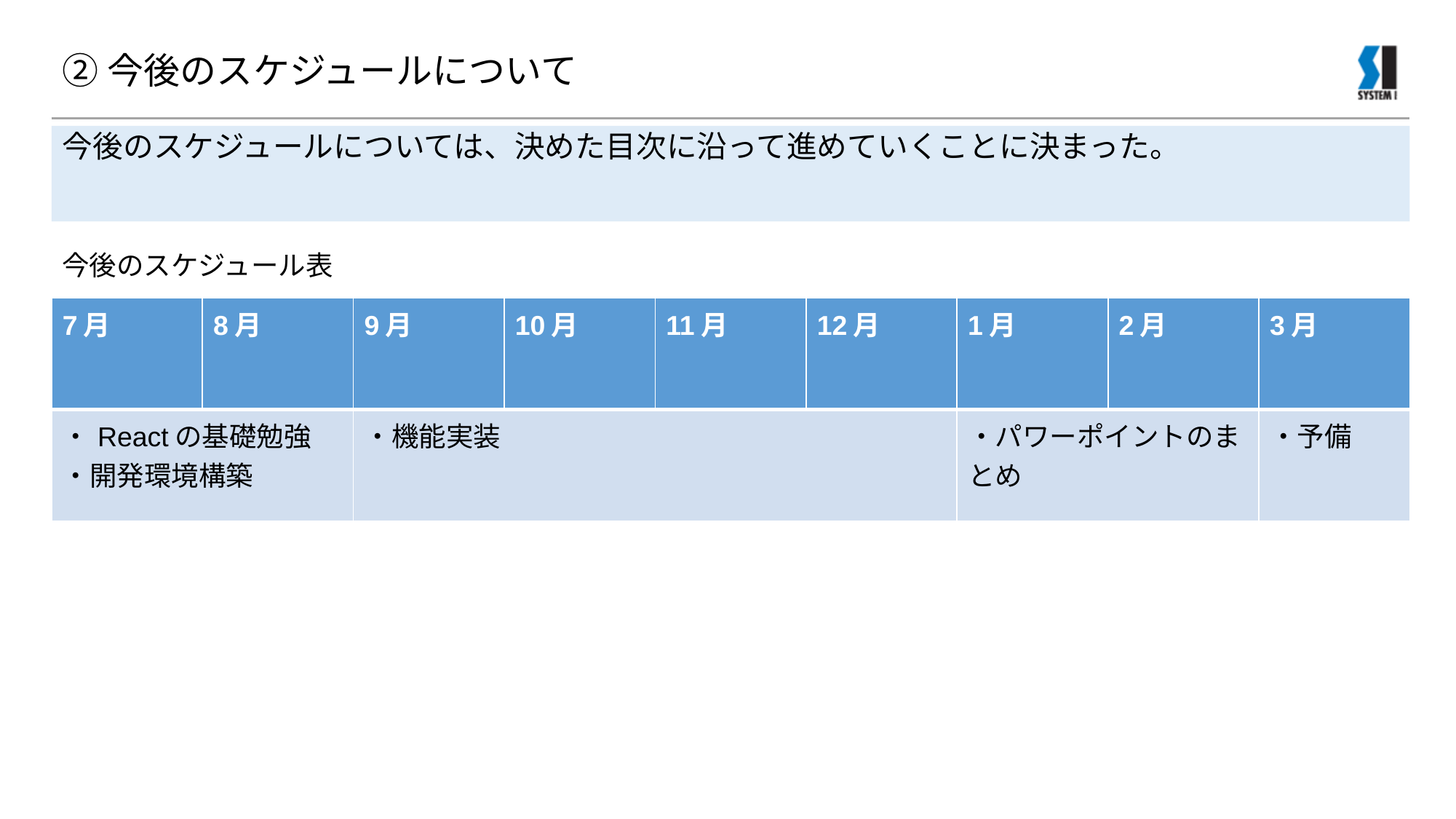

# ②今後のスケジュールについて
今後のスケジュールについては、決めた目次に沿って進めていくことに決まった。
今後のスケジュール表
| 7月 | 8月 | 9月 | 10月 | 11月 | 12月 | 1月 | 2月 | 3月 |
| --- | --- | --- | --- | --- | --- | --- | --- | --- |
| ・Reactの基礎勉強 ・開発環境構築 |  | ・機能実装 |  |  |  | ・パワーポイントのまとめ |  | ・予備 |